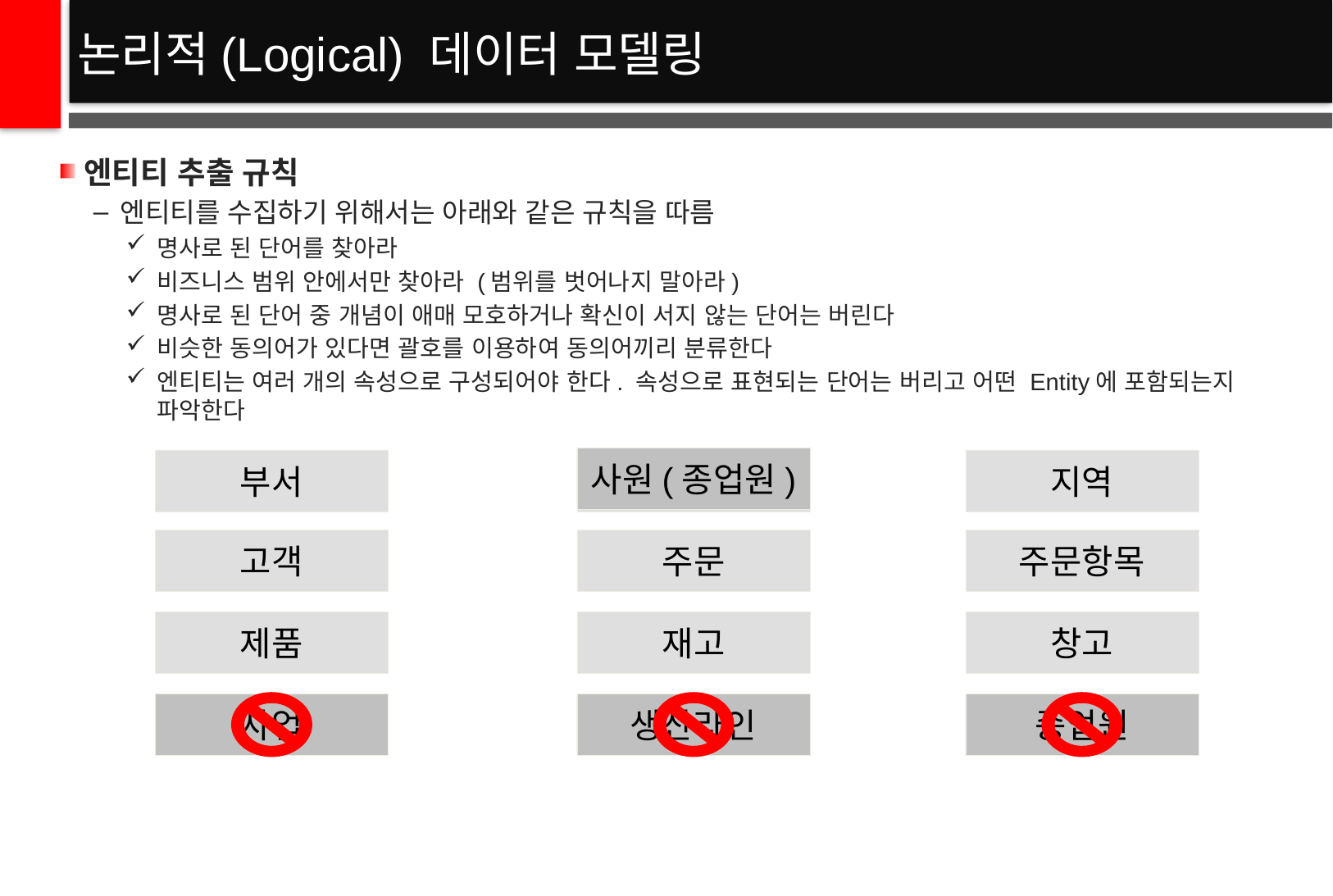

# 논리적(Logical) 데이터 모델링
엔티티 추출 규칙
엔티티를 수집하기 위해서는 아래와 같은 규칙을 따름
명사로 된 단어를 찾아라
비즈니스 범위 안에서만 찾아라 (범위를 벗어나지 말아라)
명사로 된 단어 중 개념이 애매 모호하거나 확신이 서지 않는 단어는 버린다
비슷한 동의어가 있다면 괄호를 이용하여 동의어끼리 분류한다
엔티티는 여러 개의 속성으로 구성되어야 한다. 속성으로 표현되는 단어는 버리고 어떤 Entity에 포함되는지 파악한다
사원(종업원)
부서
사원
지역
고객
주문
주문항목
제품
재고
창고
사업
생산라인
종업원
사업

생산라인

종업원